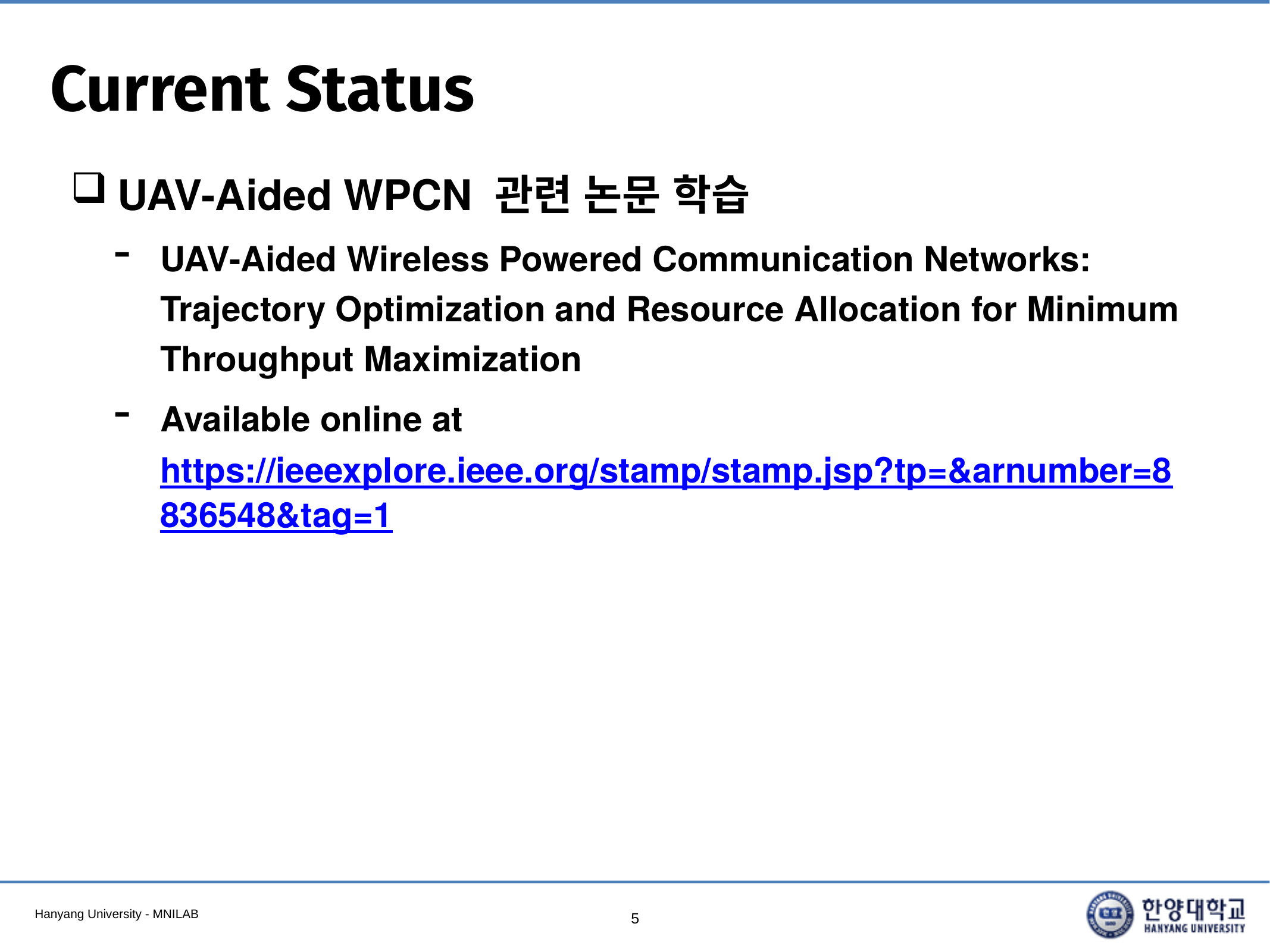

# Current Status
UAV-Aided WPCN 관련 논문 학습
UAV-Aided Wireless Powered Communication Networks: Trajectory Optimization and Resource Allocation for Minimum Throughput Maximization
Available online at https://ieeexplore.ieee.org/stamp/stamp.jsp?tp=&arnumber=8836548&tag=1
5